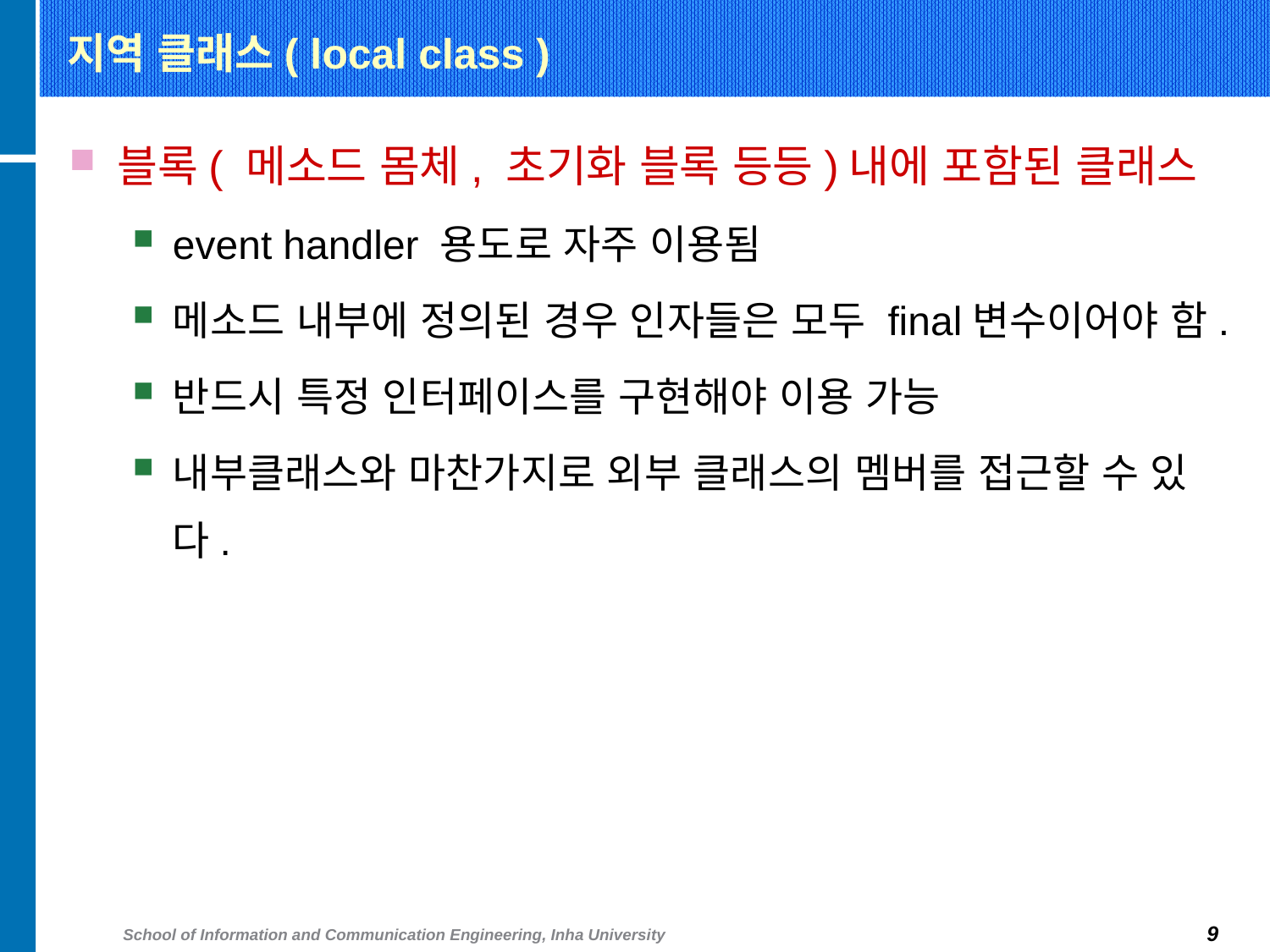

# 지역 클래스( local class )
블록( 메소드 몸체, 초기화 블록 등등)내에 포함된 클래스
event handler 용도로 자주 이용됨
메소드 내부에 정의된 경우 인자들은 모두 final변수이어야 함.
반드시 특정 인터페이스를 구현해야 이용 가능
내부클래스와 마찬가지로 외부 클래스의 멤버를 접근할 수 있다.